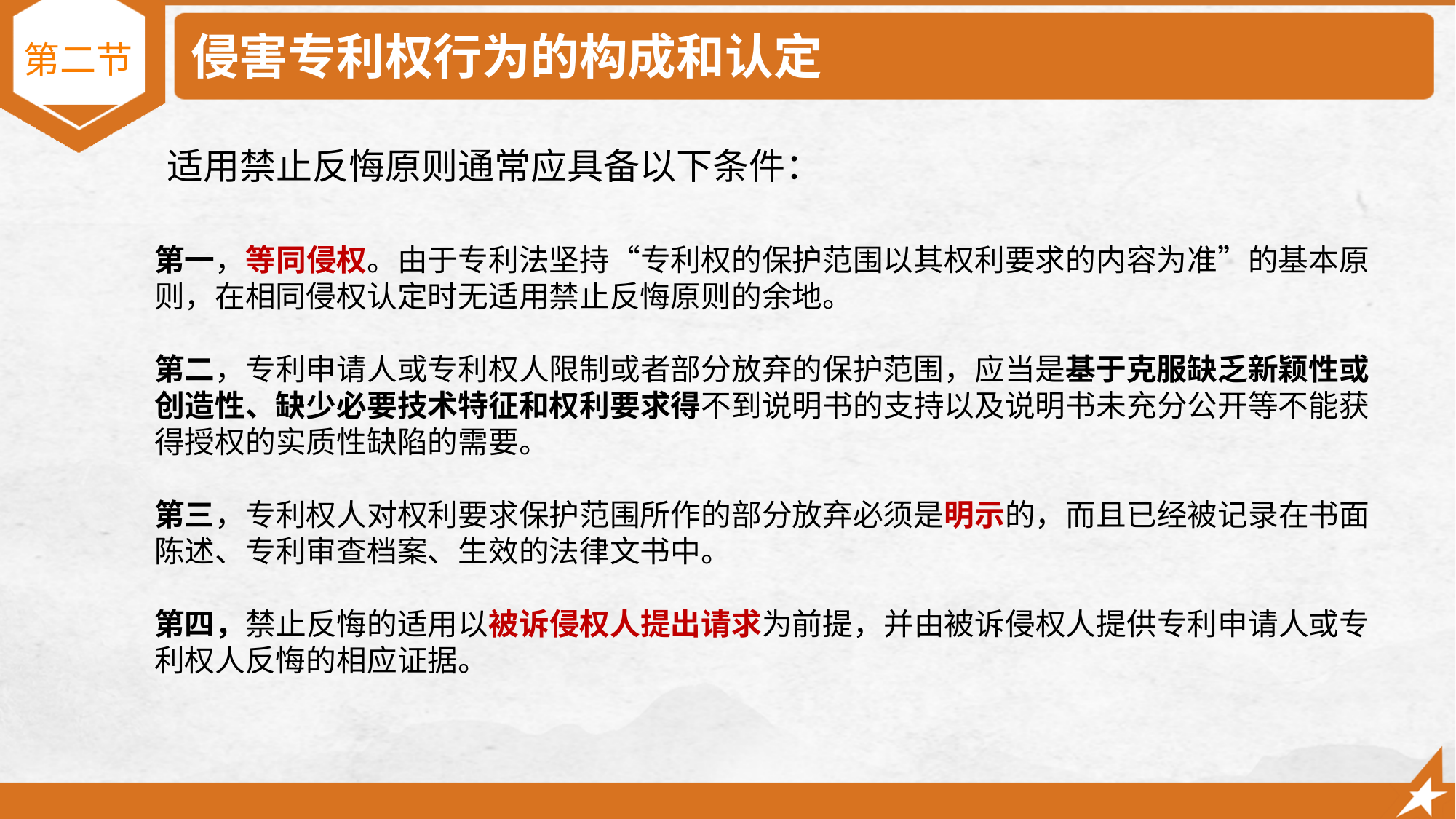

侵害专利权行为的构成和认定
第二节
适用禁止反悔原则通常应具备以下条件：
第一，等同侵权。由于专利法坚持“专利权的保护范围以其权利要求的内容为准”的基本原则，在相同侵权认定时无适用禁止反悔原则的余地。

第二，专利申请人或专利权人限制或者部分放弃的保护范围，应当是基于克服缺乏新颖性或创造性、缺少必要技术特征和权利要求得不到说明书的支持以及说明书未充分公开等不能获得授权的实质性缺陷的需要。

第三，专利权人对权利要求保护范围所作的部分放弃必须是明示的，而且已经被记录在书面陈述、专利审查档案、生效的法律文书中。

第四，禁止反悔的适用以被诉侵权人提出请求为前提，并由被诉侵权人提供专利申请人或专利权人反悔的相应证据。